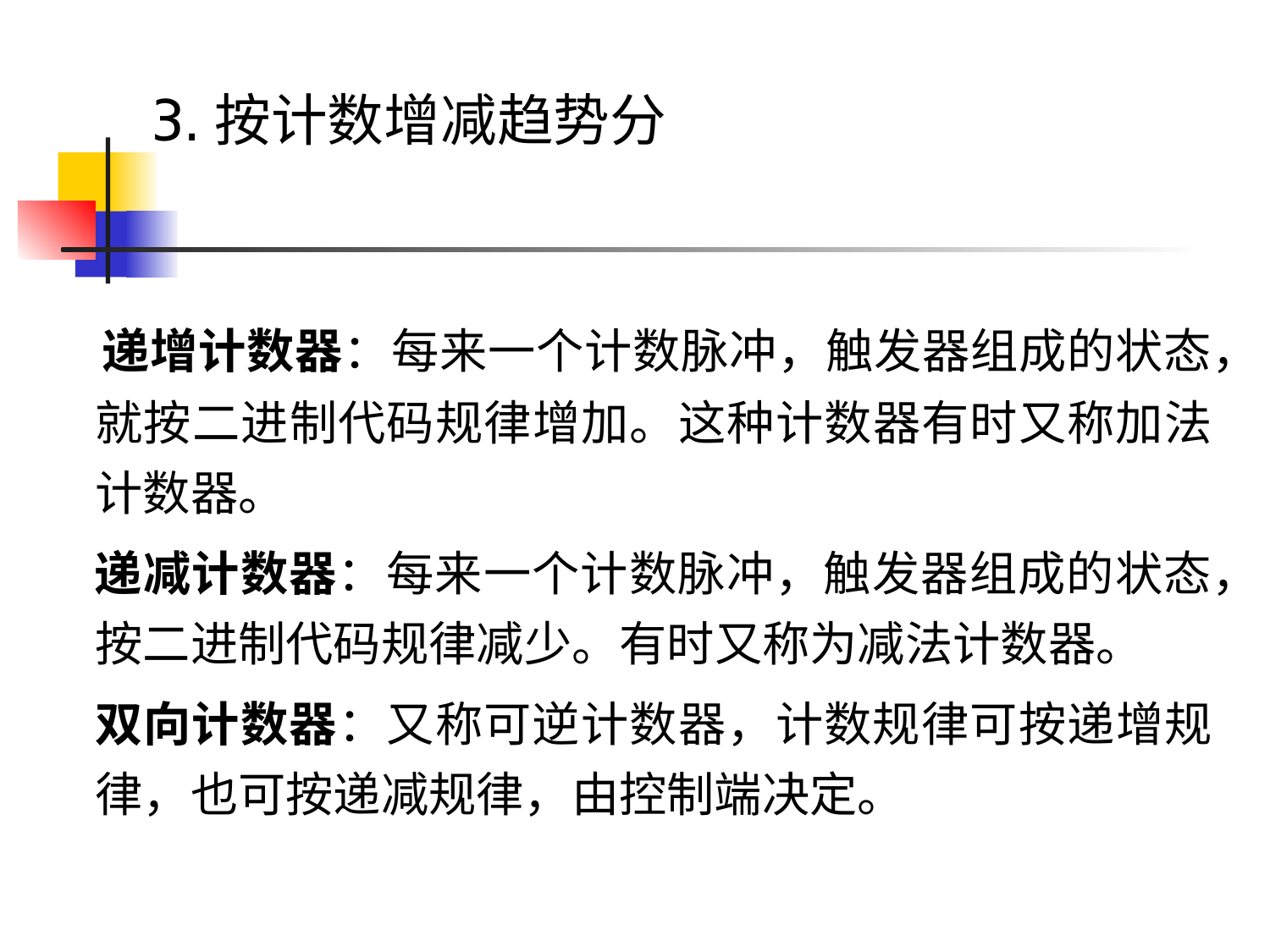

3.按计数增减趋势分

   递增计数器：每来一个计数脉冲，触发器组成的状态，就按二进制代码规律增加。这种计数器有时又称加法计数器。
   递减计数器：每来一个计数脉冲，触发器组成的状态，按二进制代码规律减少。有时又称为减法计数器。
   双向计数器：又称可逆计数器，计数规律可按递增规律，也可按递减规律，由控制端决定。